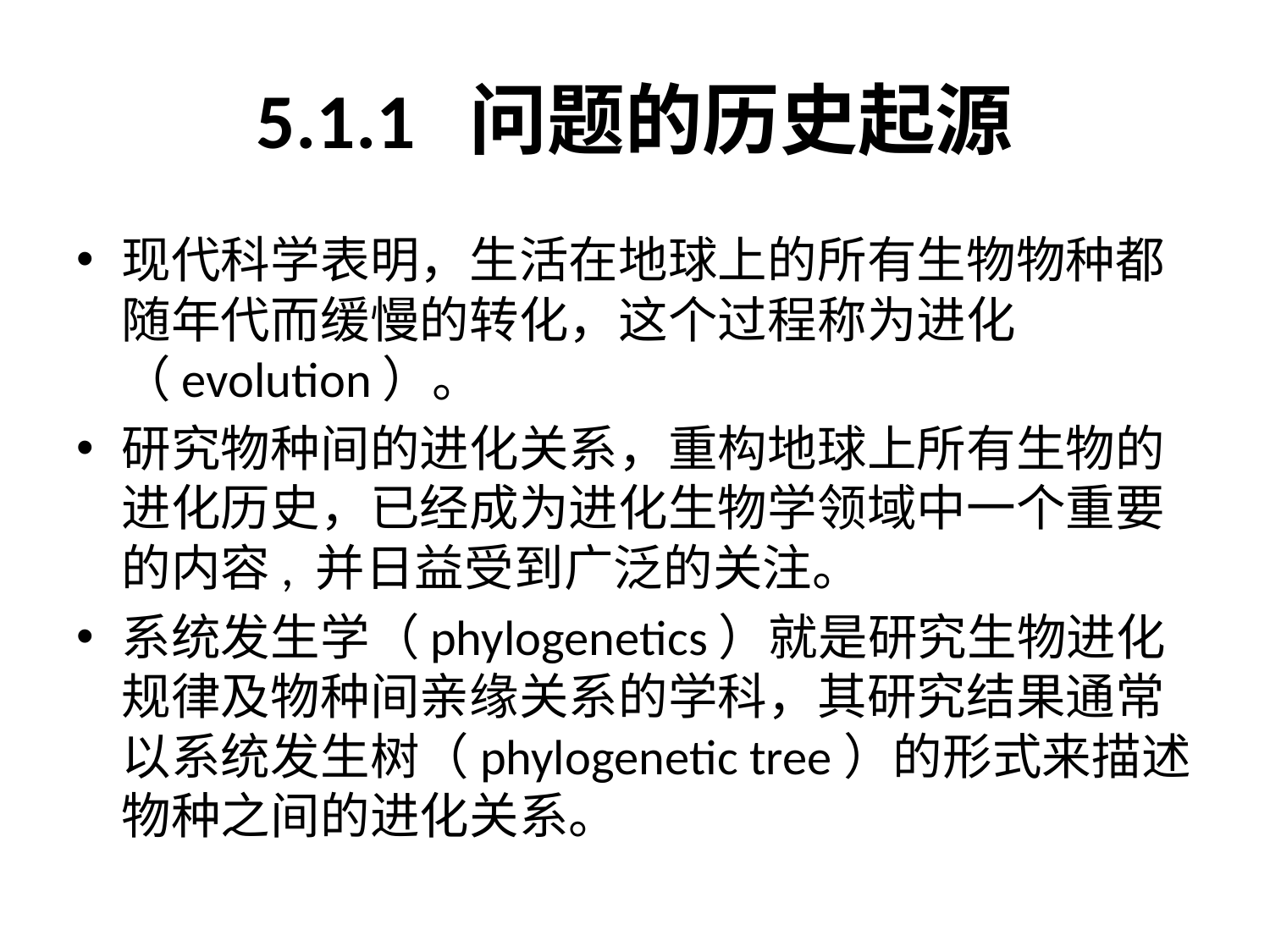

# 5.1.1  问题的历史起源
现代科学表明，生活在地球上的所有生物物种都随年代而缓慢的转化，这个过程称为进化（evolution）。
研究物种间的进化关系，重构地球上所有生物的进化历史，已经成为进化生物学领域中一个重要的内容, 并日益受到广泛的关注。
系统发生学（phylogenetics）就是研究生物进化规律及物种间亲缘关系的学科，其研究结果通常以系统发生树（phylogenetic tree）的形式来描述物种之间的进化关系。